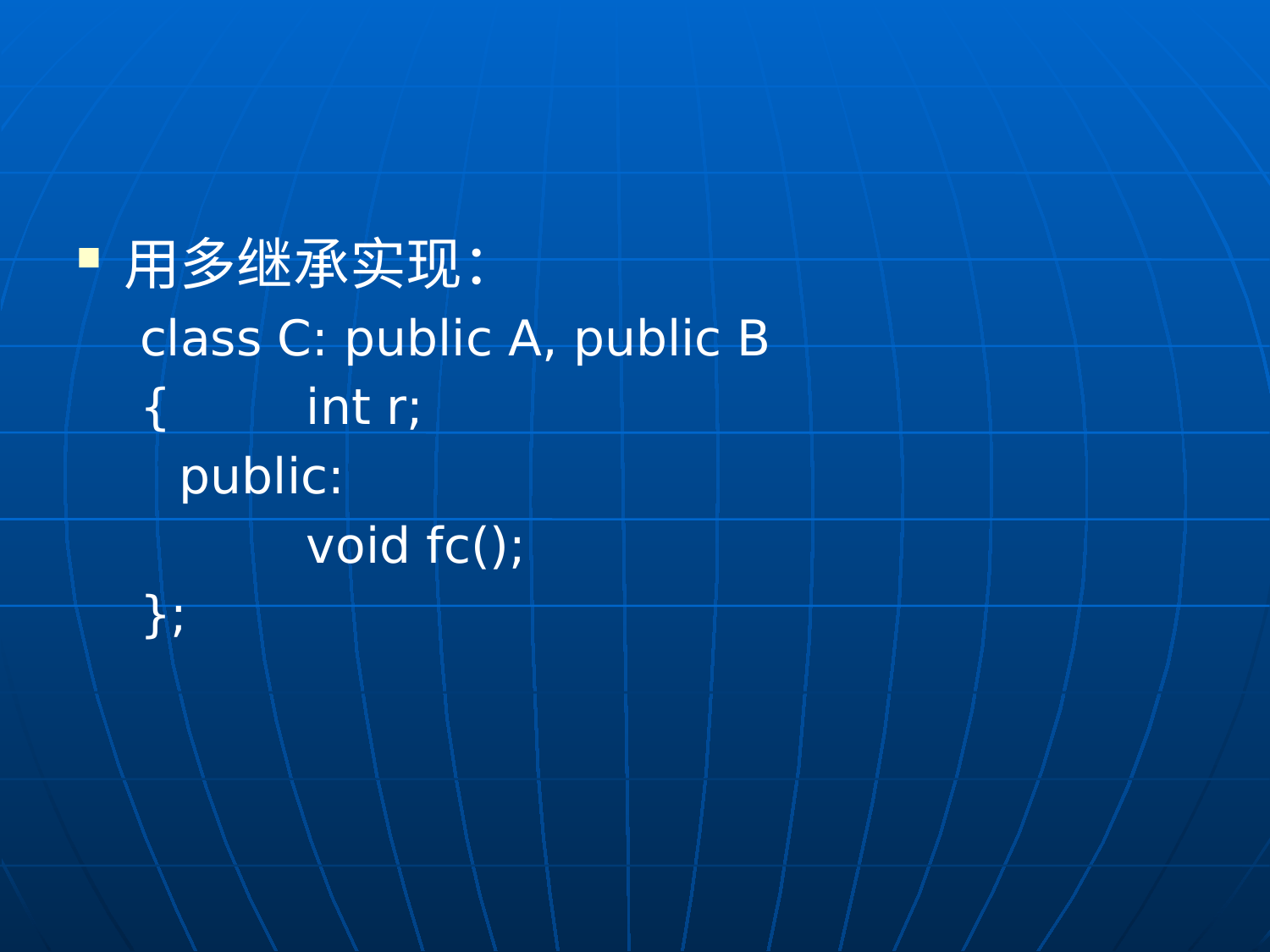

#
用多继承实现：
class C: public A, public B
{		int r;
	public:
		void fc();
};